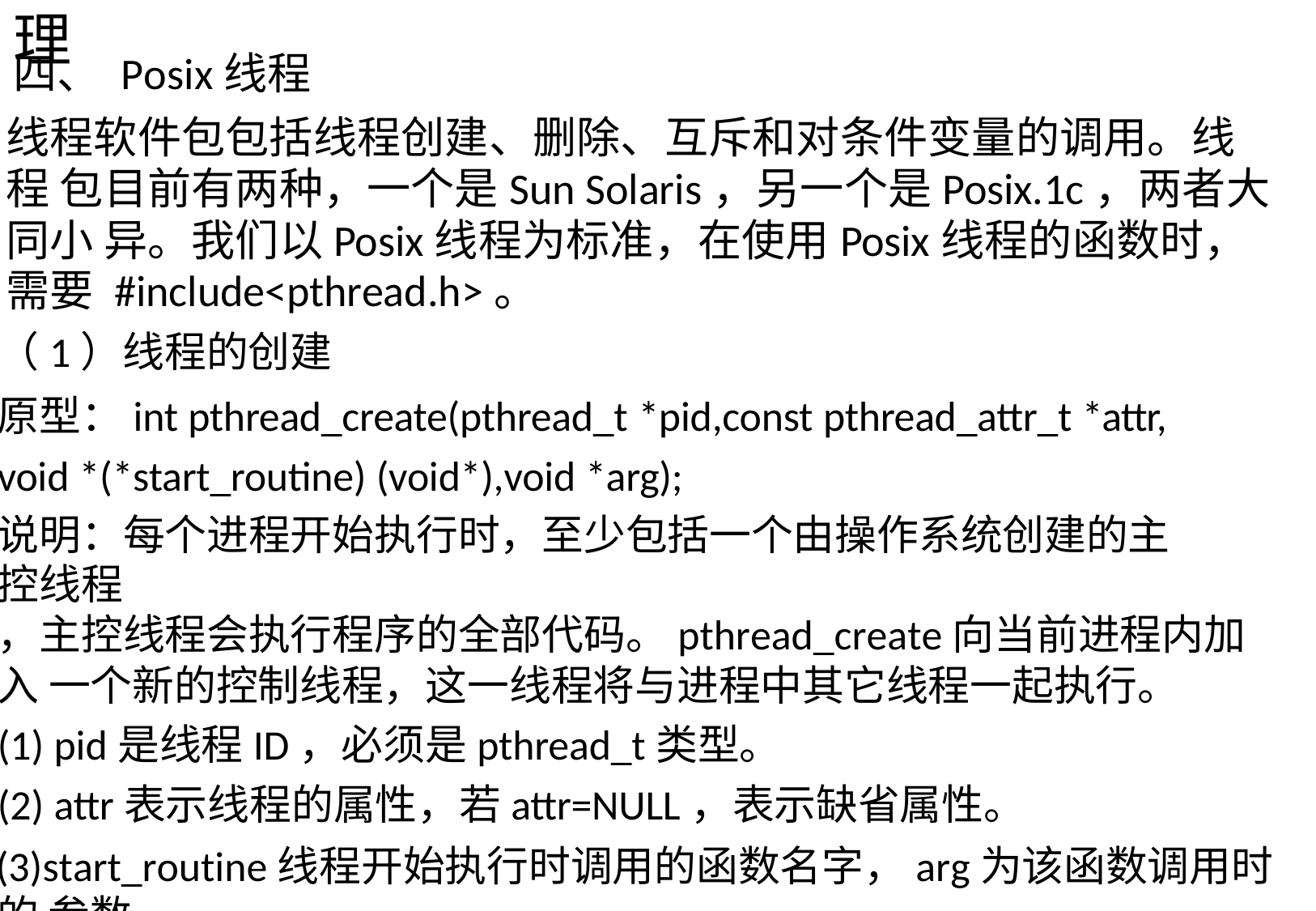

# 9.3 Linux的进程管理
四、 Posix线程
线程软件包包括线程创建、删除、互斥和对条件变量的调用。线程 包目前有两种，一个是Sun Solaris，另一个是Posix.1c，两者大同小 异。我们以Posix线程为标准，在使用Posix线程的函数时，需要 #include<pthread.h>。
（1）线程的创建
原型：int pthread_create(pthread_t *pid,const pthread_attr_t *attr,  void *(*start_routine) (void*),void *arg);
说明：每个进程开始执行时，至少包括一个由操作系统创建的主控线程
，主控线程会执行程序的全部代码。pthread_create向当前进程内加入 一个新的控制线程，这一线程将与进程中其它线程一起执行。
pid是线程ID，必须是pthread_t类型。
attr表示线程的属性，若attr=NULL，表示缺省属性。
start_routine线程开始执行时调用的函数名字，arg为该函数调用时的 参数。
返回值：成功返回0，失败返回错误代码。